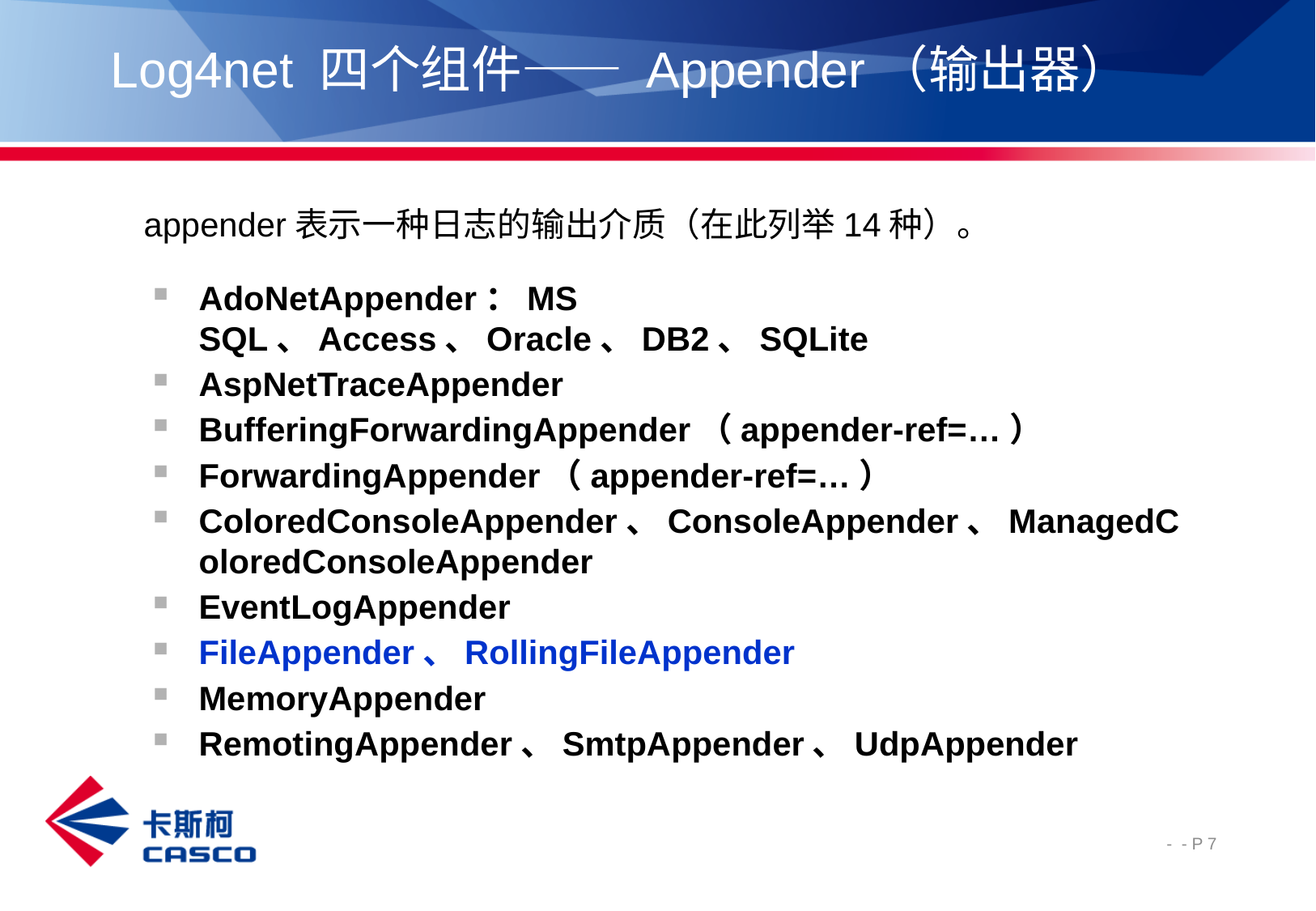

# Log4net 四个组件—— Appender（输出器）
appender表示一种日志的输出介质（在此列举14种）。
AdoNetAppender：MS SQL、Access、Oracle、DB2、SQLite
AspNetTraceAppender
BufferingForwardingAppender（appender-ref=…）
ForwardingAppender（appender-ref=…）
ColoredConsoleAppender、ConsoleAppender、ManagedColoredConsoleAppender
EventLogAppender
FileAppender、RollingFileAppender
MemoryAppender
RemotingAppender、SmtpAppender、UdpAppender

 -  - P 7